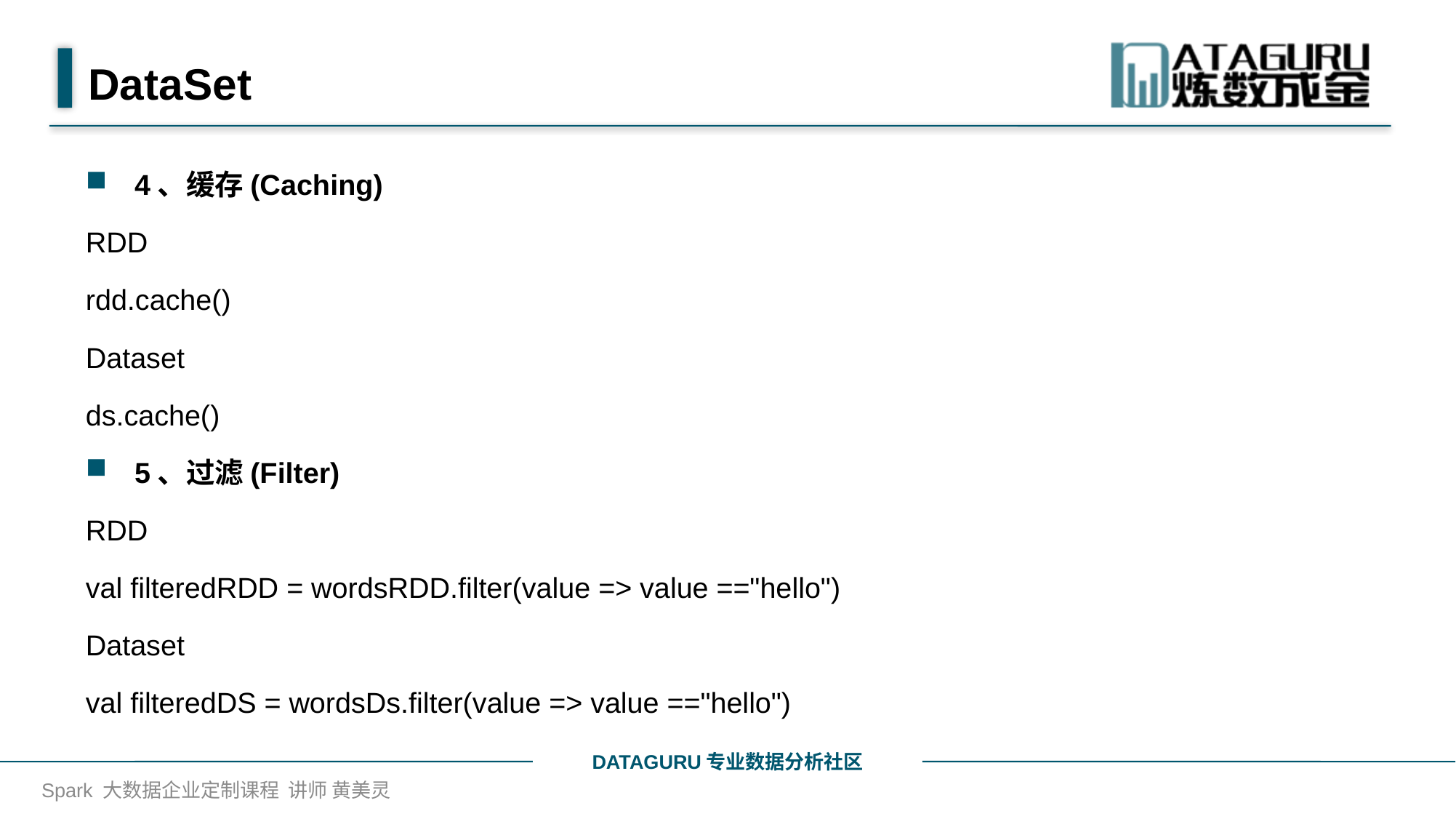

# DataSet
4、缓存(Caching)
RDD
rdd.cache()
Dataset
ds.cache()
5、过滤(Filter)
RDD
val filteredRDD = wordsRDD.filter(value => value =="hello")
Dataset
val filteredDS = wordsDs.filter(value => value =="hello")